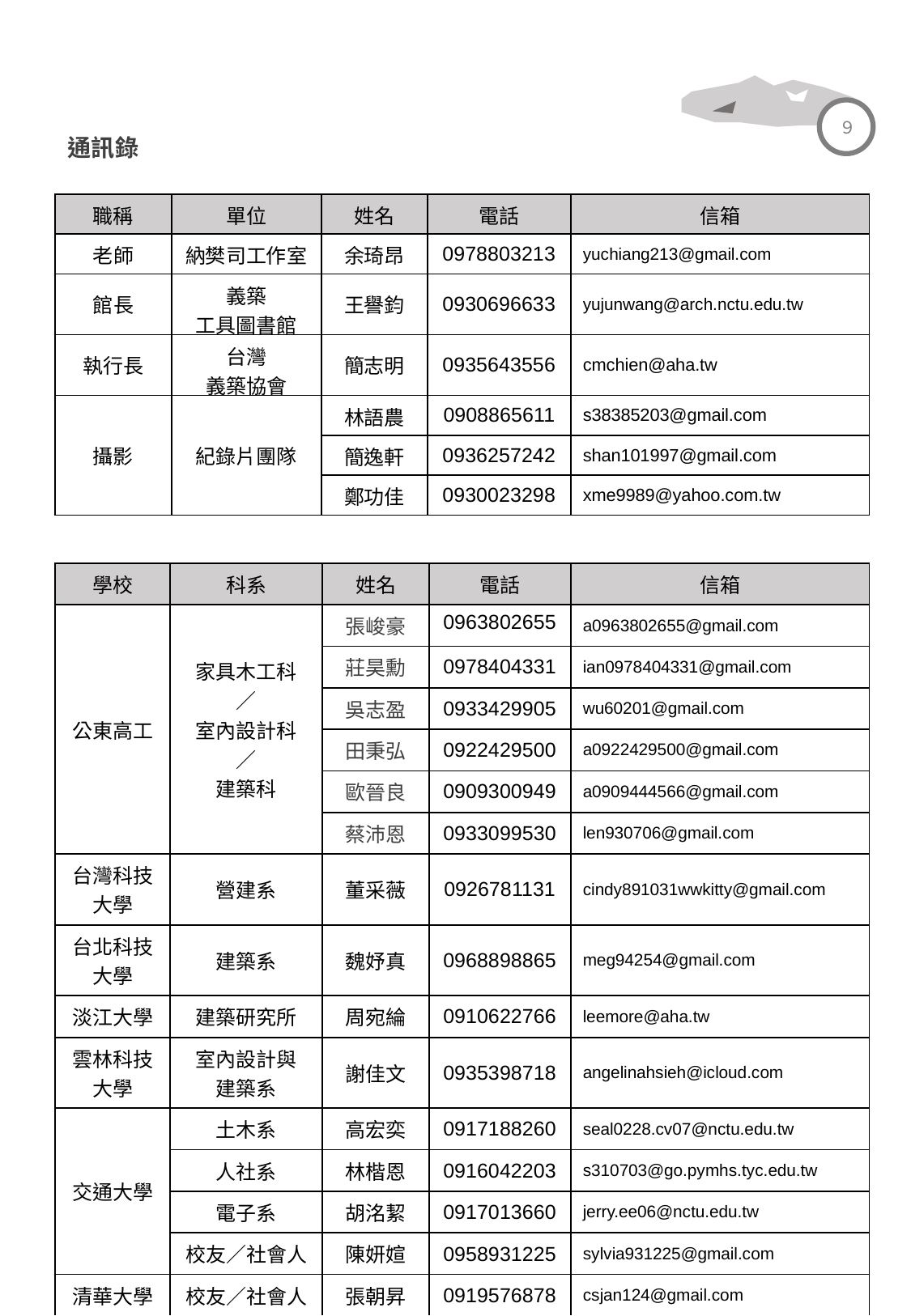

９
通訊錄
| 職稱 | 單位 | 姓名 | 電話 | 信箱 |
| --- | --- | --- | --- | --- |
| 老師 | 納樊司工作室 | 余琦昂 | 0978803213 | yuchiang213@gmail.com |
| 館長 | 義築 工具圖書館 | 王譽鈞 | 0930696633 | yujunwang@arch.nctu.edu.tw |
| 執行長 | 台灣 義築協會 | 簡志明 | 0935643556 | cmchien@aha.tw |
| 攝影 | 紀錄片團隊 | 林語農 | 0908865611 | s38385203@gmail.com |
|  |  | 簡逸軒 | 0936257242 | shan101997@gmail.com |
|  |  | 鄭功佳 | 0930023298 | xme9989@yahoo.com.tw |
| 學校 | 科系 | 姓名 | 電話 | 信箱 |
| --- | --- | --- | --- | --- |
| 公東高工 | 家具木工科 ／ 室內設計科 ／ 建築科 | 張峻豪 | 0963802655 | a0963802655@gmail.com |
|  |  | 莊昊勳 | 0978404331 | ian0978404331@gmail.com |
|  |  | 吳志盈 | 0933429905 | wu60201@gmail.com |
|  |  | 田秉弘 | 0922429500 | a0922429500@gmail.com |
|  |  | 歐晉良 | 0909300949 | a0909444566@gmail.com |
|  |  | 蔡沛恩 | 0933099530 | len930706@gmail.com |
| 台灣科技大學 | 營建系 | 董采薇 | 0926781131 | cindy891031wwkitty@gmail.com |
| 台北科技大學 | 建築系 | 魏妤真 | 0968898865 | meg94254@gmail.com |
| 淡江大學 | 建築研究所 | 周宛綸 | 0910622766 | leemore@aha.tw |
| 雲林科技大學 | 室內設計與 建築系 | 謝佳文 | 0935398718 | angelinahsieh@icloud.com |
| 交通大學 | 土木系 | 高宏奕 | 0917188260 | seal0228.cv07@nctu.edu.tw |
|  | 人社系 | 林楷恩 | 0916042203 | s310703@go.pymhs.tyc.edu.tw |
|  | 電子系 | 胡洺絜 | 0917013660 | jerry.ee06@nctu.edu.tw |
|  | 校友／社會人 | 陳妍媗 | 0958931225 | sylvia931225@gmail.com |
| 清華大學 | 校友／社會人 | 張朝昇 | 0919576878 | csjan124@gmail.com |